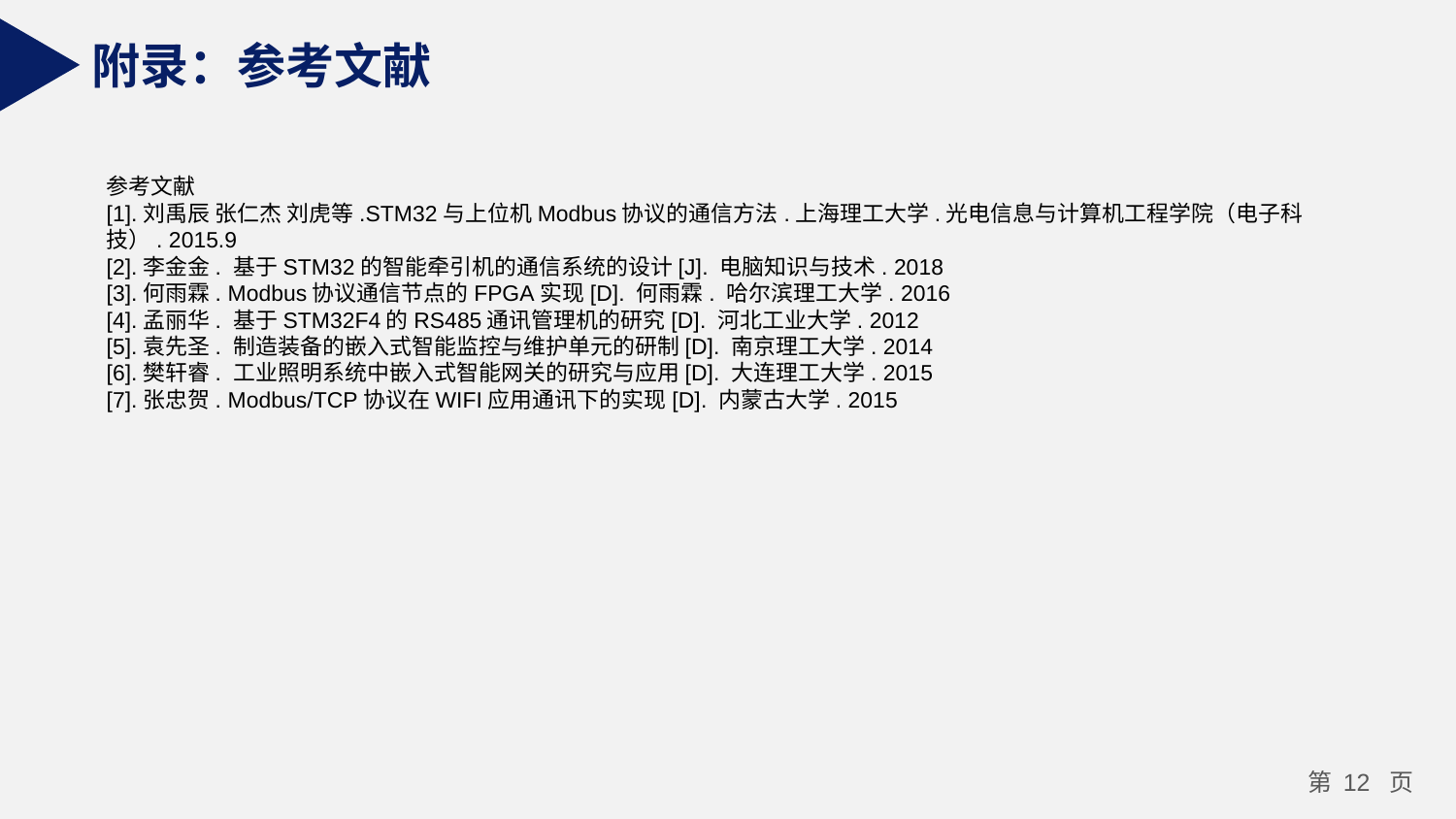

附录：参考文献
参考文献
[1].刘禹辰 张仁杰 刘虎等.STM32与上位机Modbus协议的通信方法.上海理工大学.光电信息与计算机工程学院（电子科技）. 2015.9
[2].李金金. 基于STM32的智能牵引机的通信系统的设计[J]. 电脑知识与技术. 2018
[3].何雨霖. Modbus协议通信节点的FPGA实现[D]. 何雨霖. 哈尔滨理工大学. 2016
[4].孟丽华. 基于STM32F4的RS485通讯管理机的研究[D]. 河北工业大学. 2012
[5].袁先圣. 制造装备的嵌入式智能监控与维护单元的研制[D]. 南京理工大学. 2014
[6].樊轩睿. 工业照明系统中嵌入式智能网关的研究与应用[D]. 大连理工大学. 2015
[7].张忠贺. Modbus/TCP协议在WIFI应用通讯下的实现[D]. 内蒙古大学. 2015